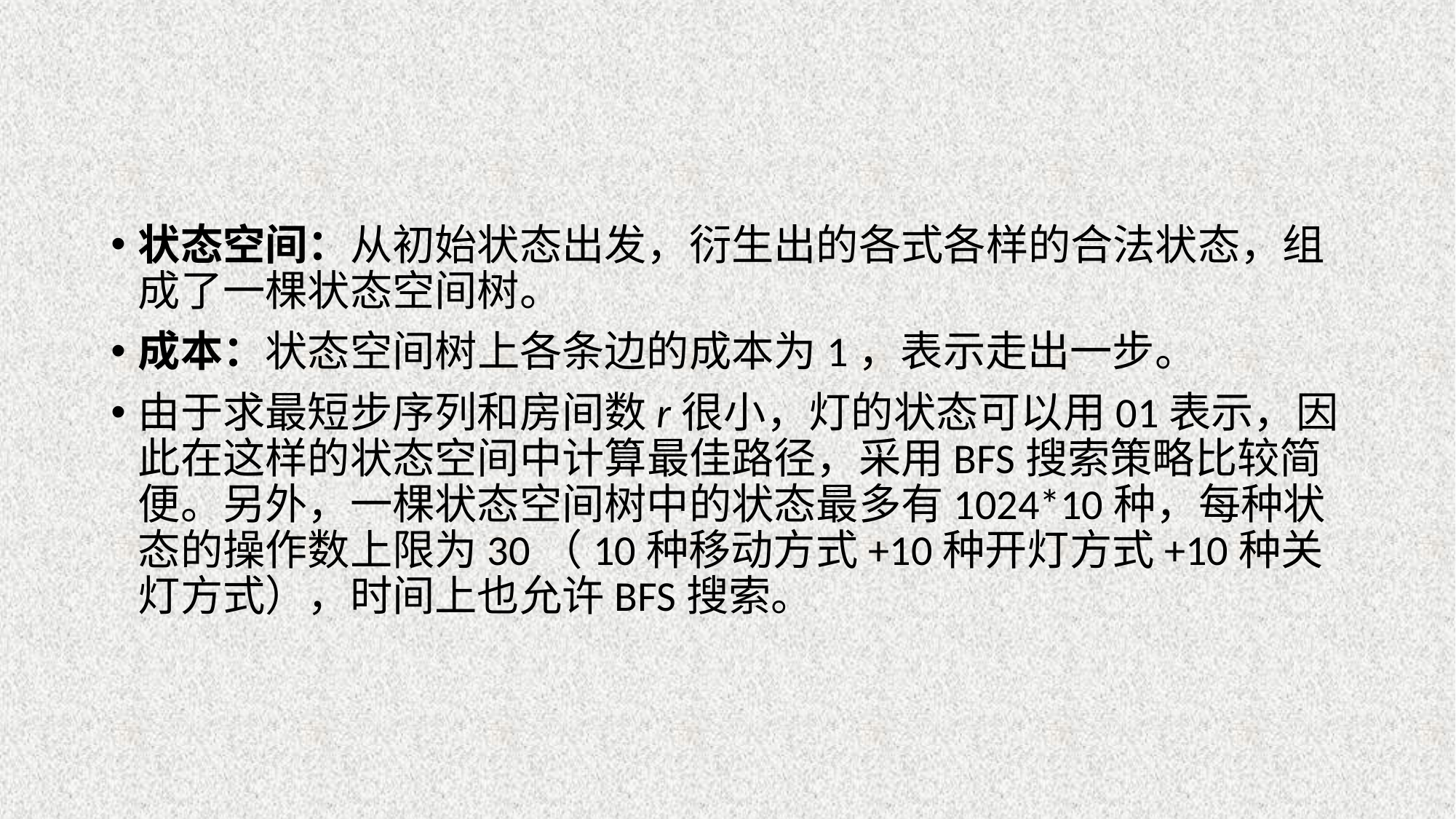

#
状态空间：从初始状态出发，衍生出的各式各样的合法状态，组成了一棵状态空间树。
成本：状态空间树上各条边的成本为1，表示走出一步。
由于求最短步序列和房间数r很小，灯的状态可以用01表示，因此在这样的状态空间中计算最佳路径，采用BFS搜索策略比较简便。另外，一棵状态空间树中的状态最多有1024*10种，每种状态的操作数上限为30（10种移动方式+10种开灯方式+10种关灯方式），时间上也允许BFS搜索。